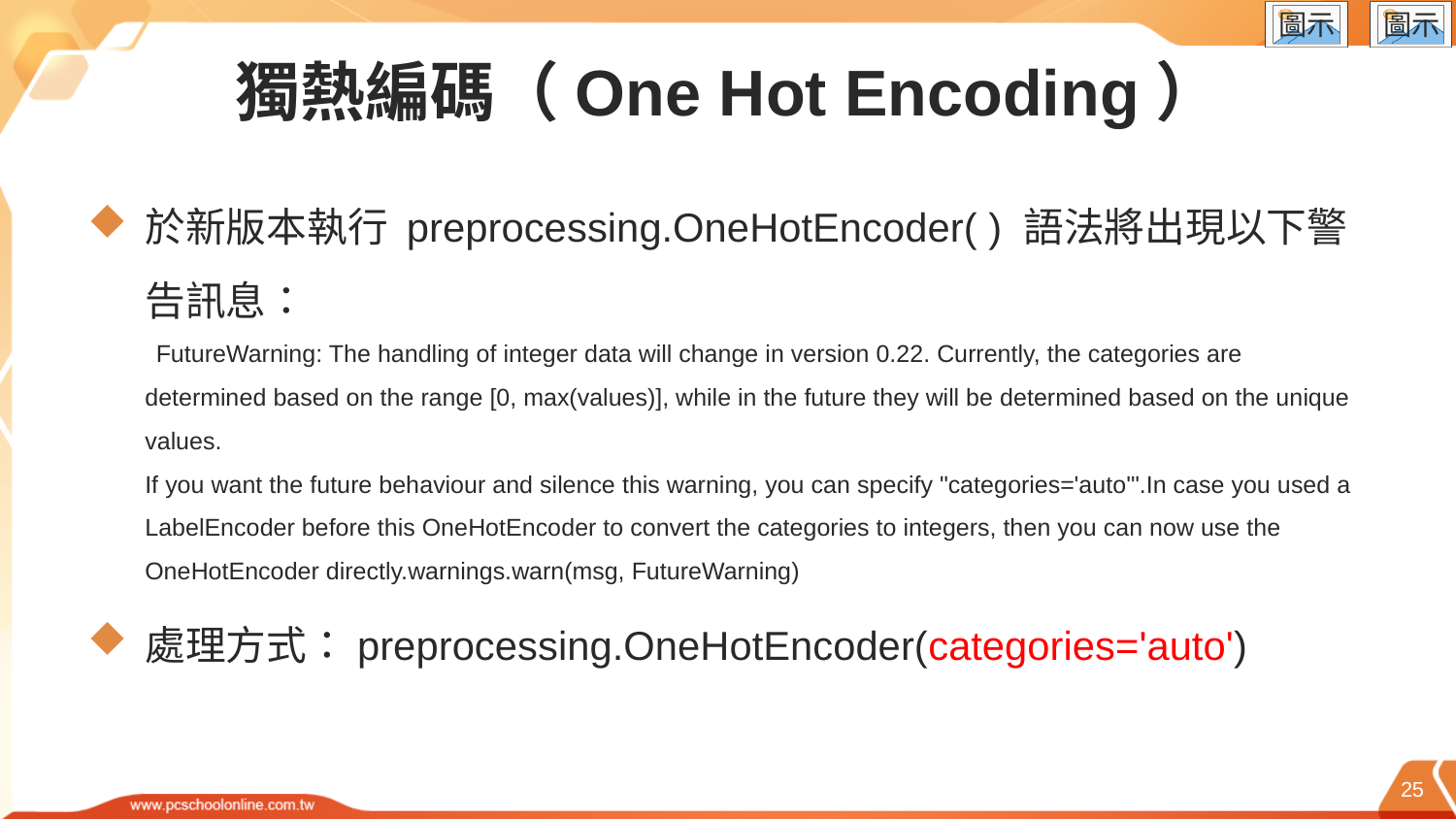

# 獨熱編碼（One Hot Encoding）
於新版本執行 preprocessing.OneHotEncoder( ) 語法將出現以下警告訊息：
 FutureWarning: The handling of integer data will change in version 0.22. Currently, the categories are determined based on the range [0, max(values)], while in the future they will be determined based on the unique values.
If you want the future behaviour and silence this warning, you can specify "categories='auto'".In case you used a LabelEncoder before this OneHotEncoder to convert the categories to integers, then you can now use the OneHotEncoder directly.warnings.warn(msg, FutureWarning)
處理方式：preprocessing.OneHotEncoder(categories='auto')
25